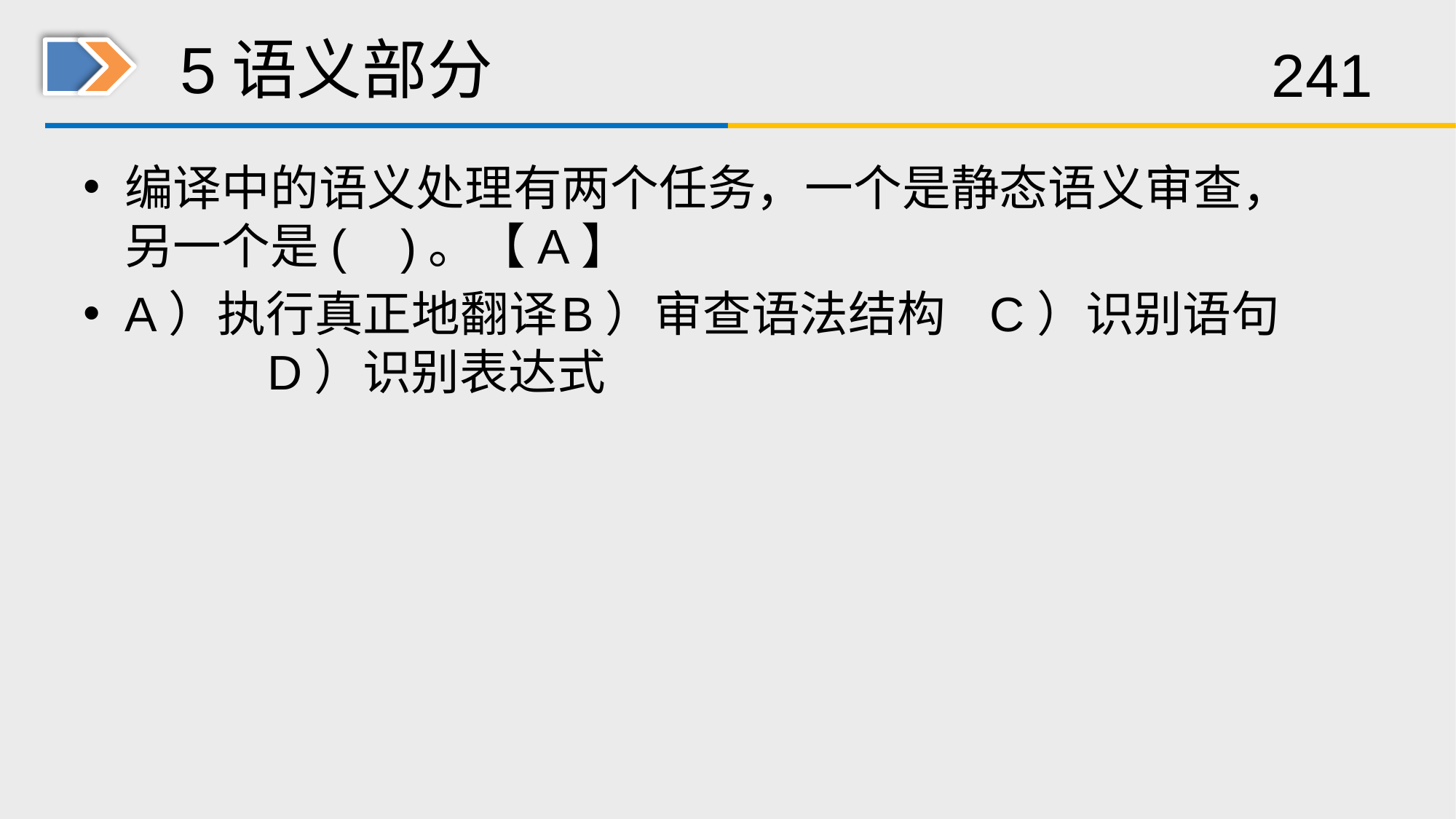

# 5语义部分
241
编译中的语义处理有两个任务，一个是静态语义审查，另一个是(    )。【A】
A）执行真正地翻译	B）审查语法结构   C）识别语句	  D）识别表达式